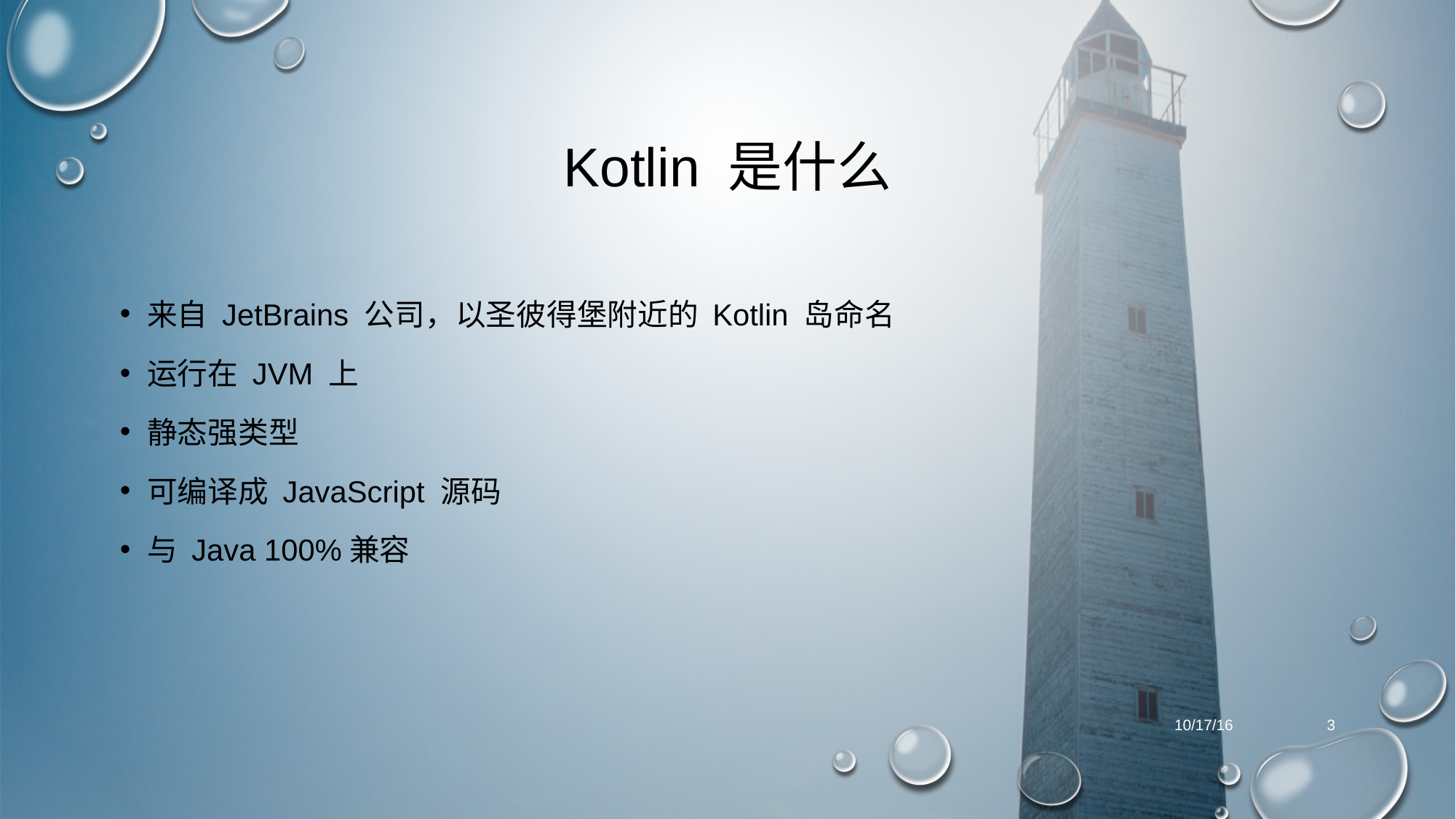

# Kotlin 是什么
来自 JetBrains 公司，以圣彼得堡附近的 Kotlin 岛命名
运行在 JVM 上
静态强类型
可编译成 JavaScript 源码
与 Java 100%兼容

10/17/16
3